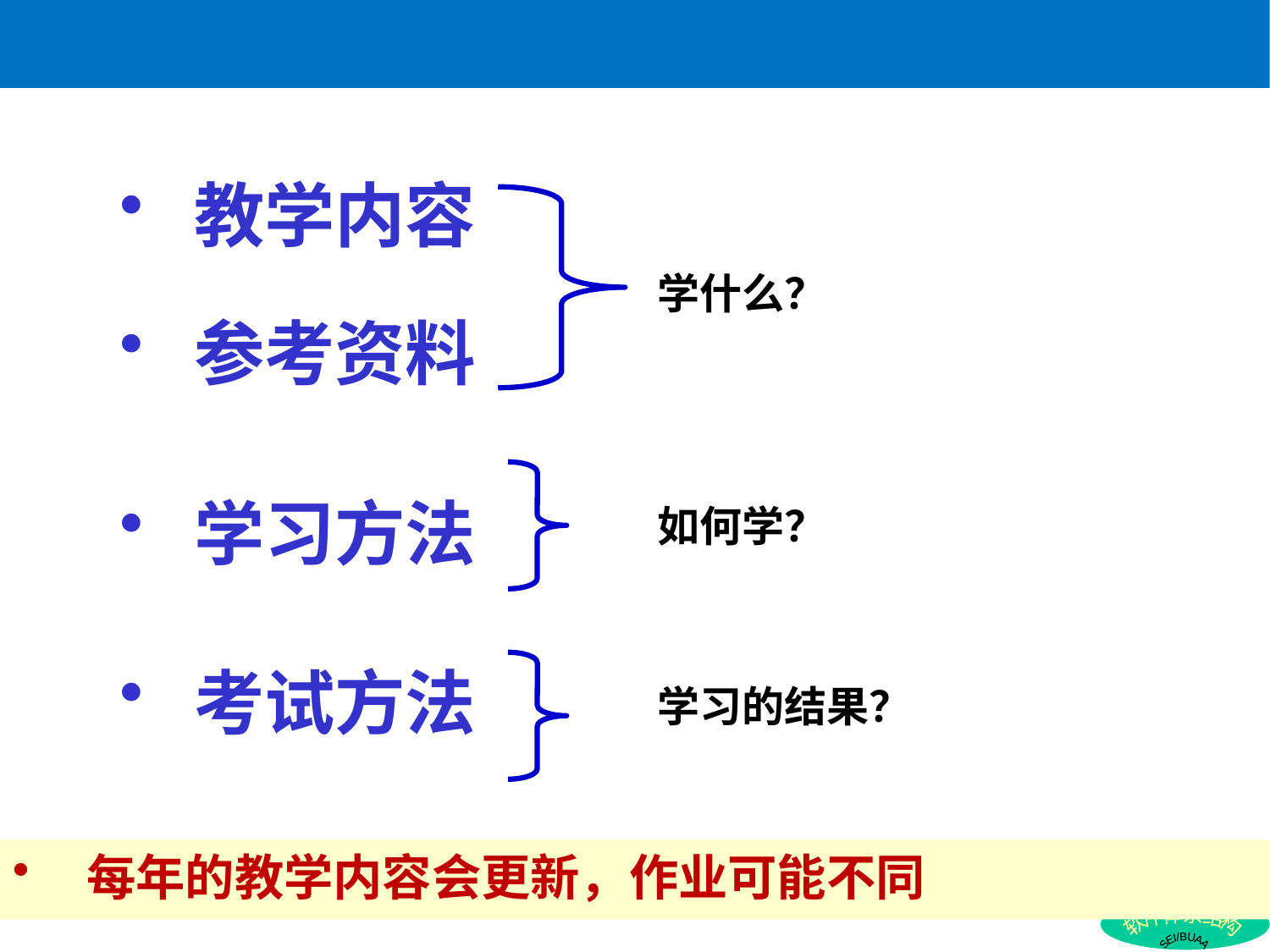

#
教学内容

学什么？
参考资料

学习方法
如何学？
考试方法

学习的结果？
每年的教学内容会更新，作业可能不同